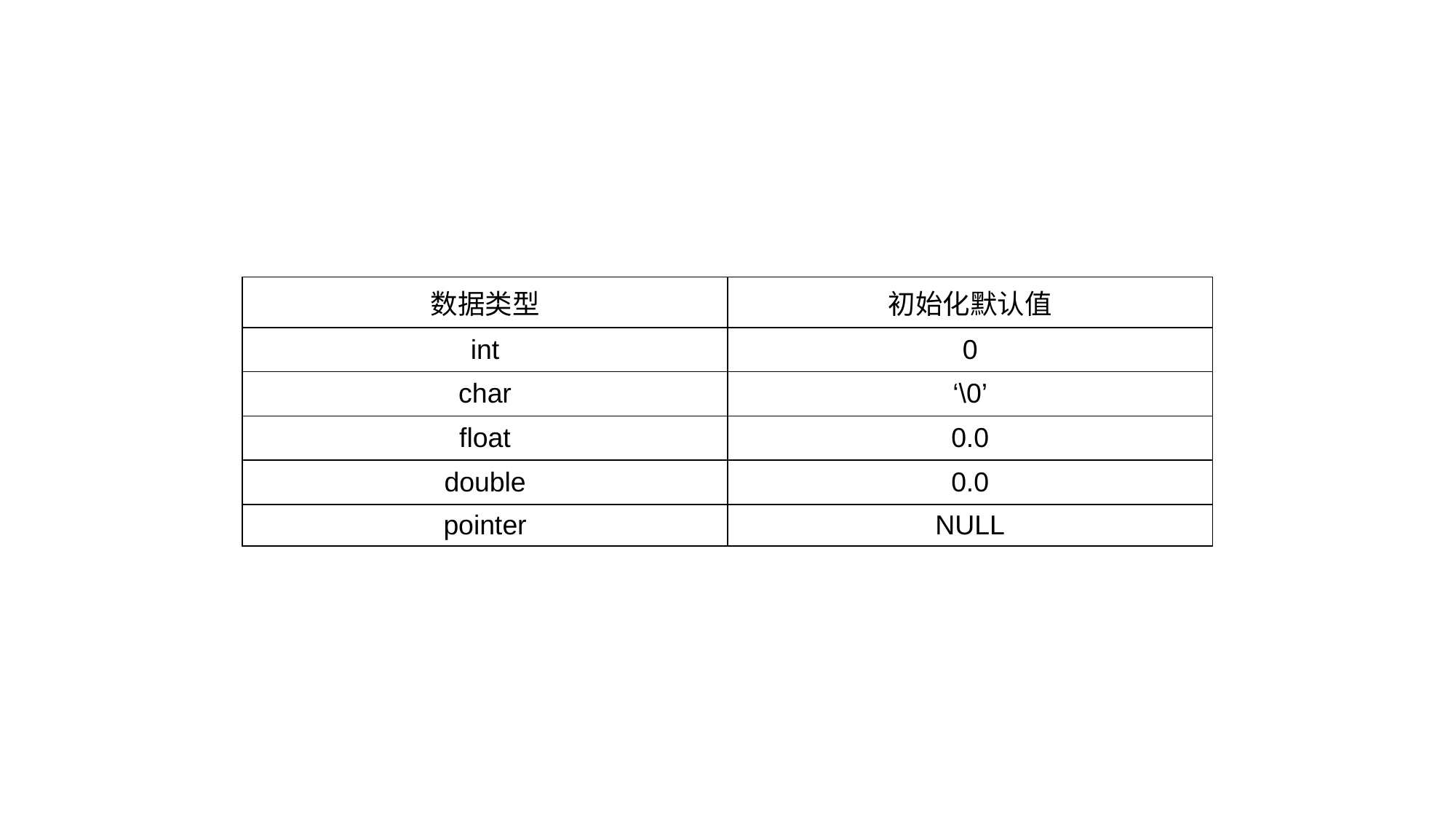

| 数据类型 | 初始化默认值 |
| --- | --- |
| int | 0 |
| char | ‘\0’ |
| float | 0.0 |
| double | 0.0 |
| pointer | NULL |